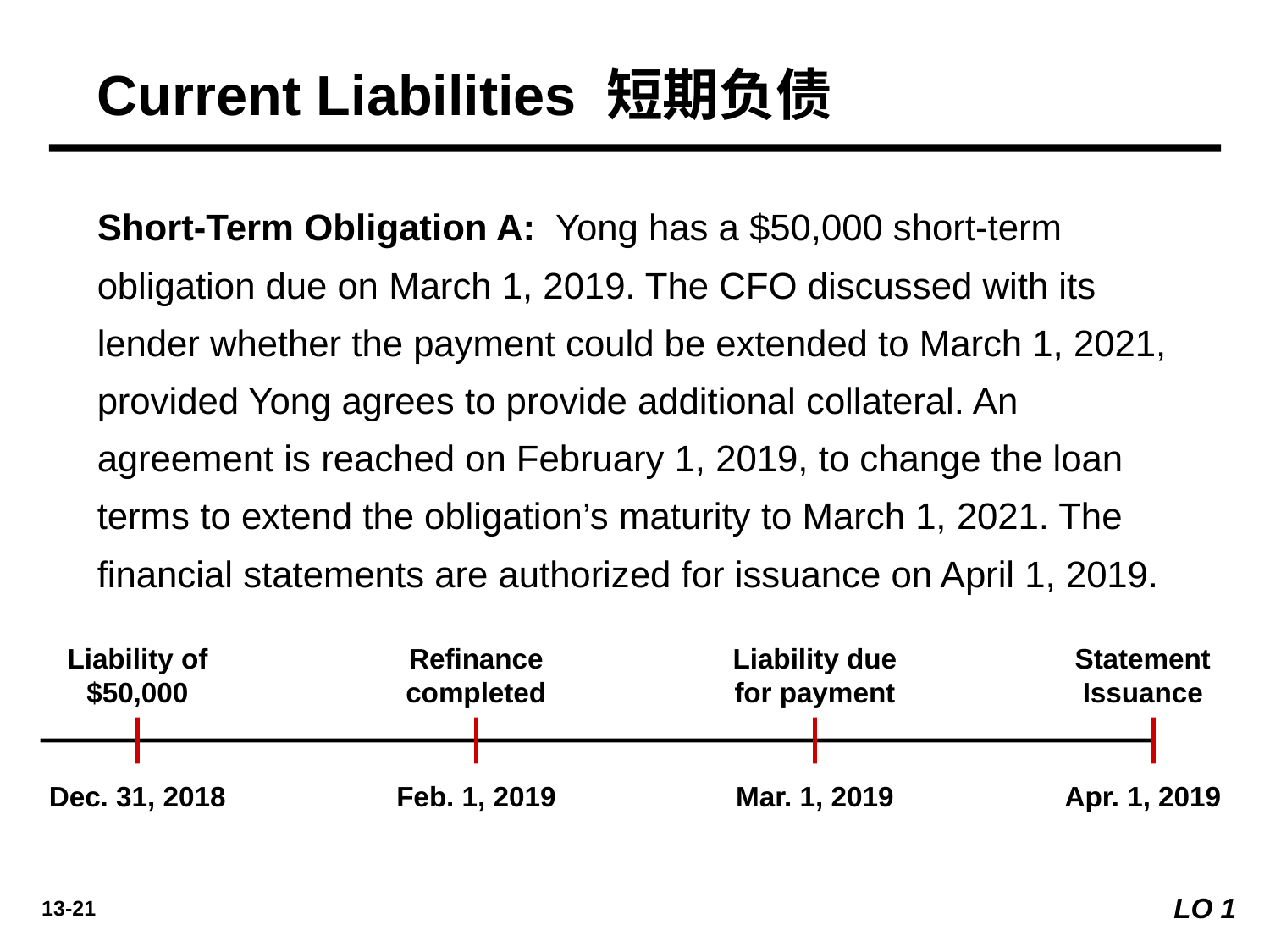

Current Liabilities 短期负债

Short-Term Obligation A:  Yong has a $50,000 short-term obligation due on March 1, 2019. The CFO discussed with its lender whether the payment could be extended to March 1, 2021, provided Yong agrees to provide additional collateral. An agreement is reached on February 1, 2019, to change the loan terms to extend the obligation’s maturity to March 1, 2021. The financial statements are authorized for issuance on April 1, 2019.
Liability of $50,000
Refinance completed
Liability due for payment
Statement Issuance

Dec. 31, 2018
Feb. 1, 2019
Mar. 1, 2019
Apr. 1, 2019
LO 1